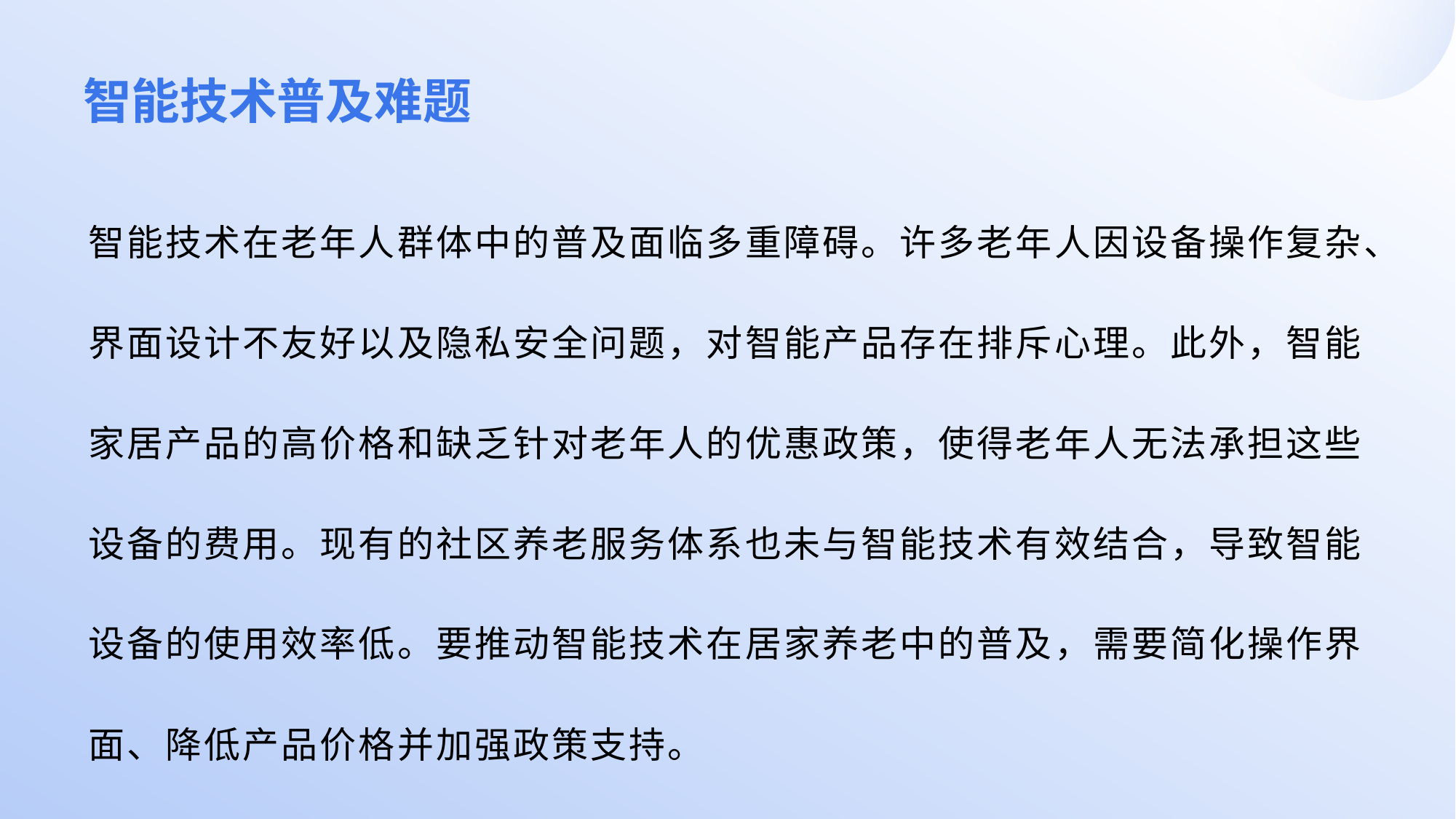

# 智能技术普及难题
智能技术在老年人群体中的普及面临多重障碍。许多老年人因设备操作复杂、界面设计不友好以及隐私安全问题，对智能产品存在排斥心理。此外，智能家居产品的高价格和缺乏针对老年人的优惠政策，使得老年人无法承担这些设备的费用。现有的社区养老服务体系也未与智能技术有效结合，导致智能设备的使用效率低。要推动智能技术在居家养老中的普及，需要简化操作界面、降低产品价格并加强政策支持。